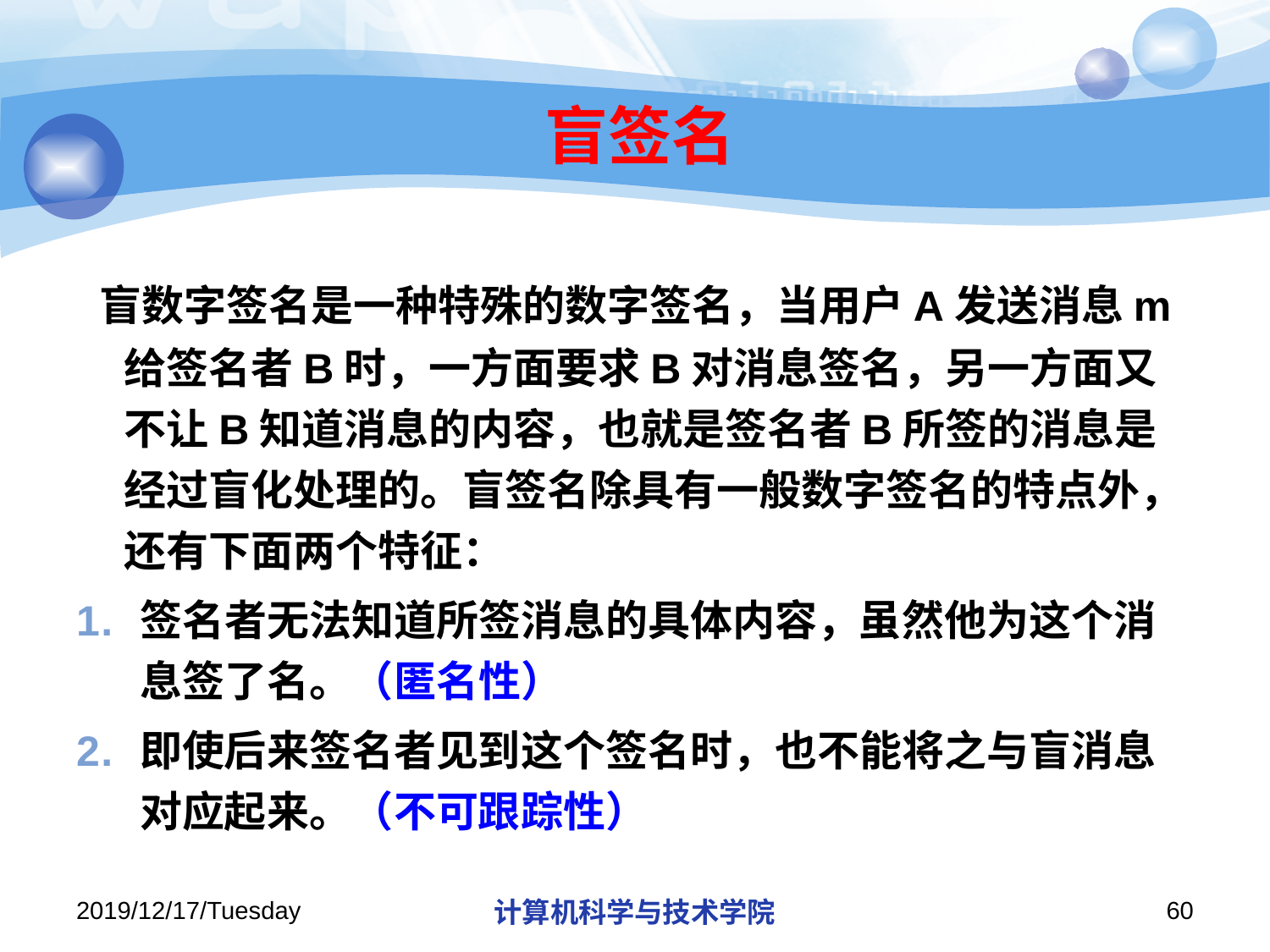

# 盲签名
 盲数字签名是一种特殊的数字签名，当用户A发送消息m给签名者B时，一方面要求B对消息签名，另一方面又不让B知道消息的内容，也就是签名者B所签的消息是经过盲化处理的。盲签名除具有一般数字签名的特点外，还有下面两个特征：
签名者无法知道所签消息的具体内容，虽然他为这个消息签了名。（匿名性）
即使后来签名者见到这个签名时，也不能将之与盲消息对应起来。（不可跟踪性）
2019/12/17/Tuesday
计算机科学与技术学院
60